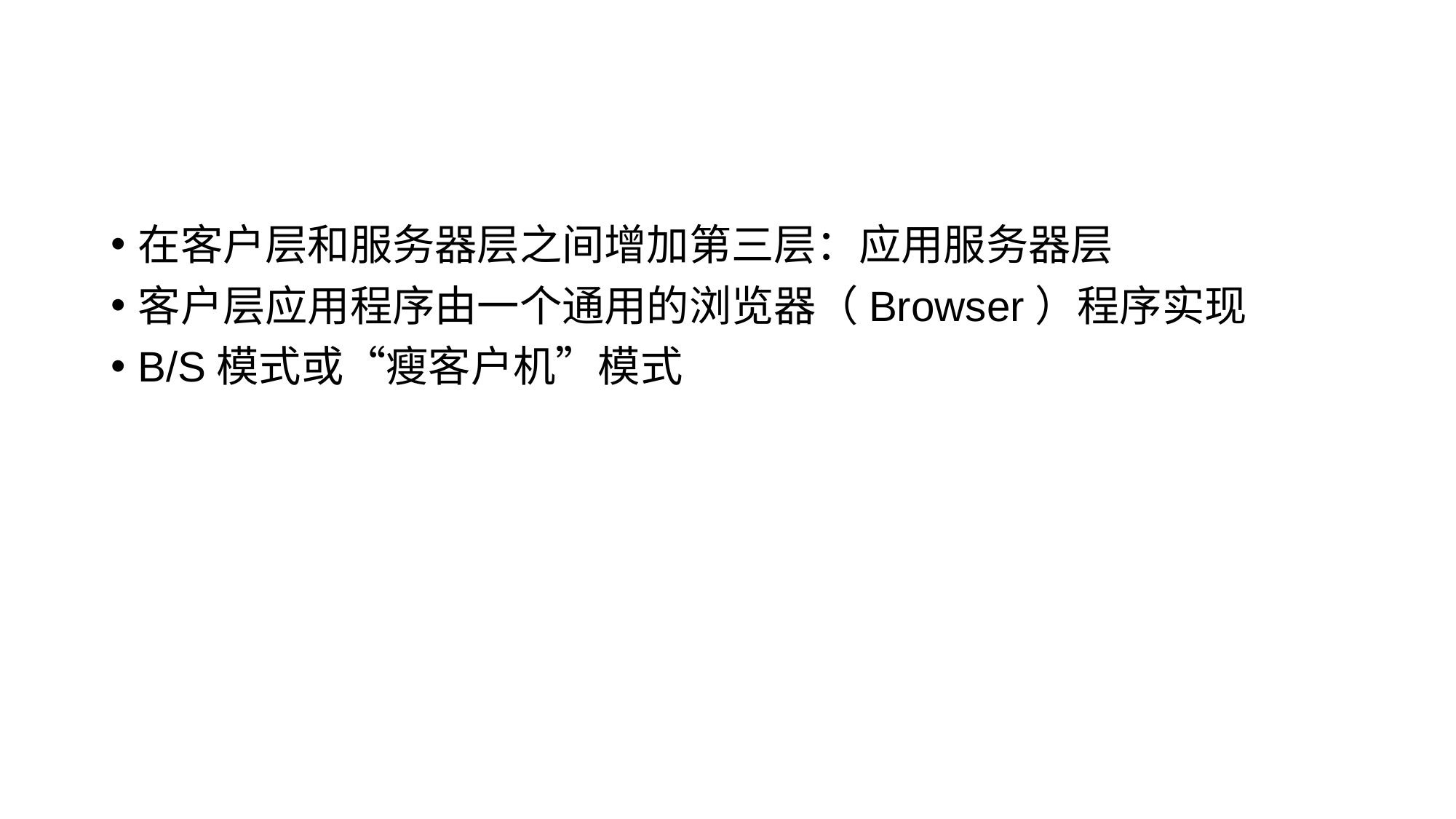

#
在客户层和服务器层之间增加第三层：应用服务器层
客户层应用程序由一个通用的浏览器（Browser）程序实现
B/S模式或“瘦客户机”模式